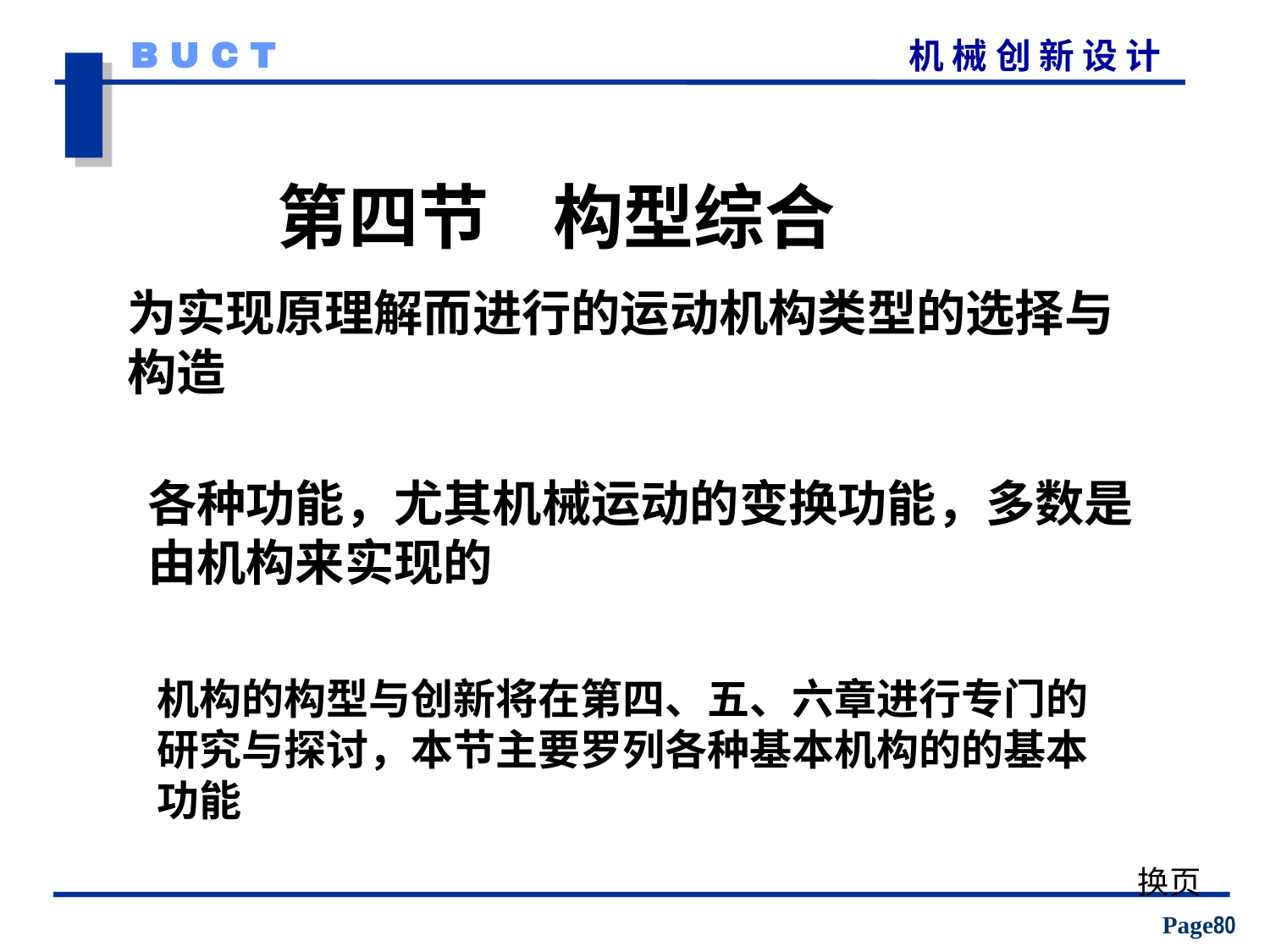

第四节    构型综合
为实现原理解而进行的运动机构类型的选择与构造
各种功能，尤其机械运动的变换功能，多数是由机构来实现的
机构的构型与创新将在第四、五、六章进行专门的研究与探讨，本节主要罗列各种基本机构的的基本功能
换页
Page80